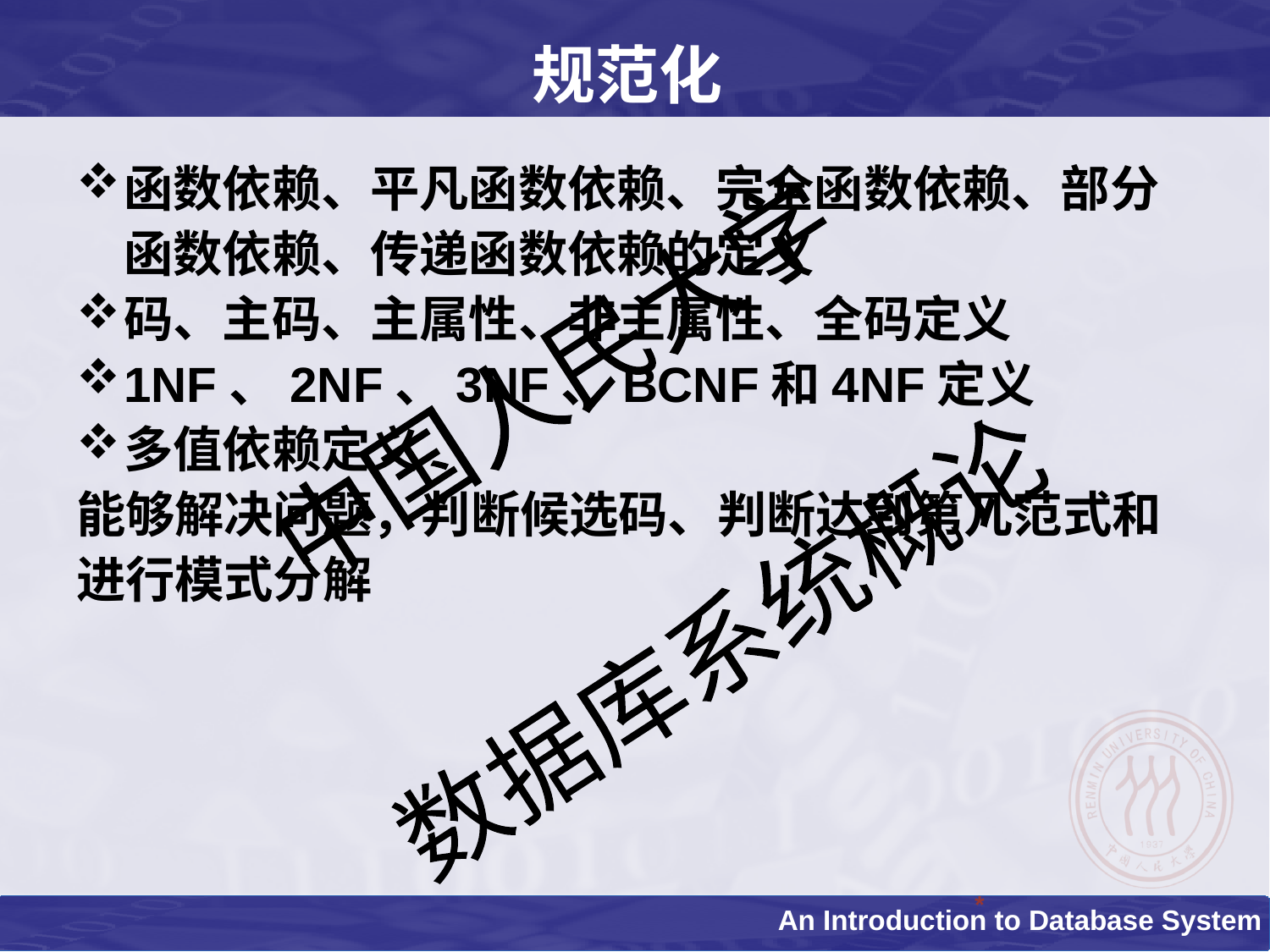

规范化
函数依赖、平凡函数依赖、完全函数依赖、部分函数依赖、传递函数依赖的定义
码、主码、主属性、非主属性、全码定义
1NF、2NF、3NF、BCNF和4NF定义
多值依赖定义
能够解决问题，判断候选码、判断达到第几范式和进行模式分解

*